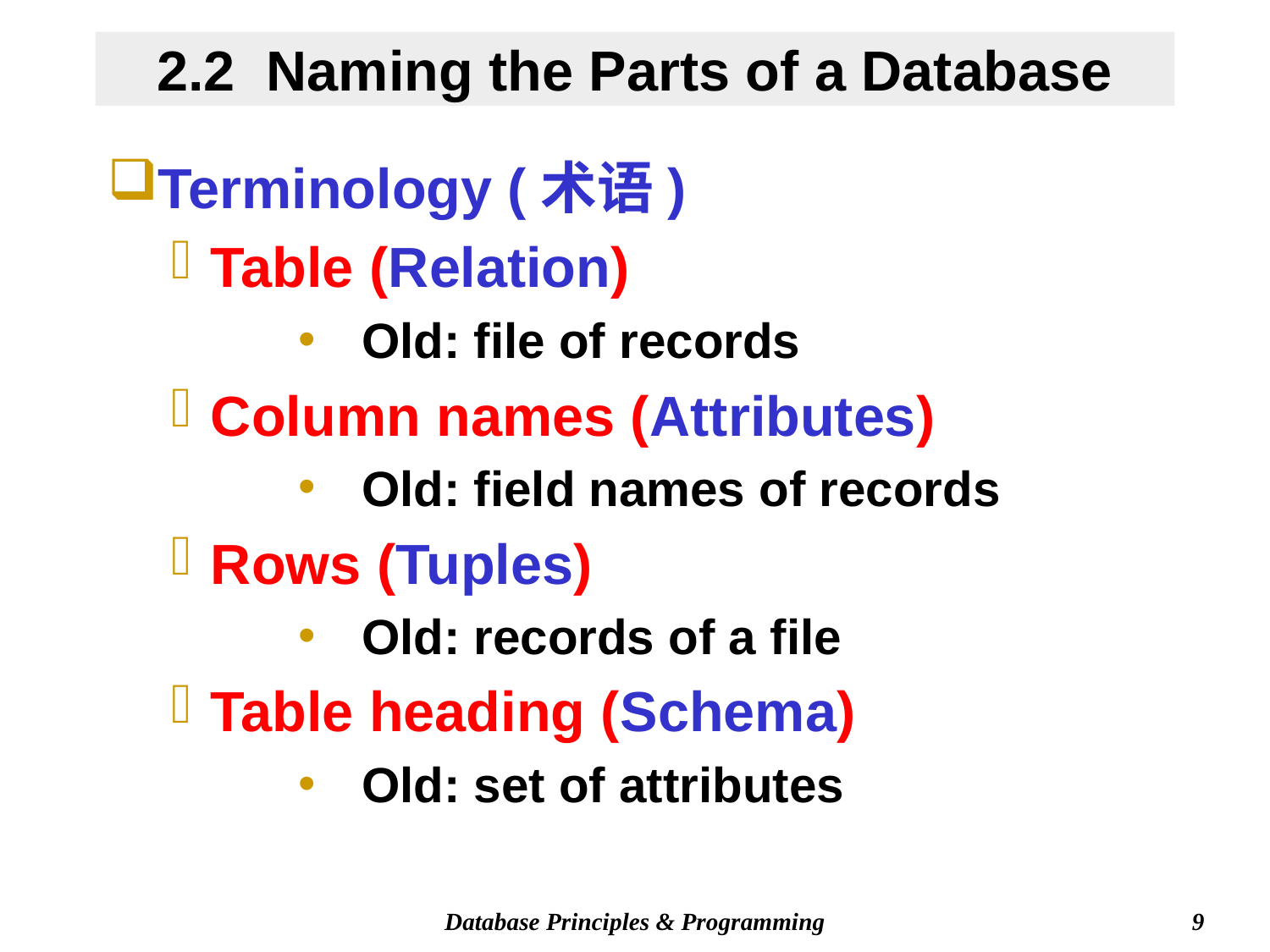

# 2.2  Naming the Parts of a Database
Terminology (术语)
Table (Relation)
Old: file of records
Column names (Attributes)
Old: field names of records
Rows (Tuples)
Old: records of a file
Table heading (Schema)
Old: set of attributes

Database Principles & Programming
9